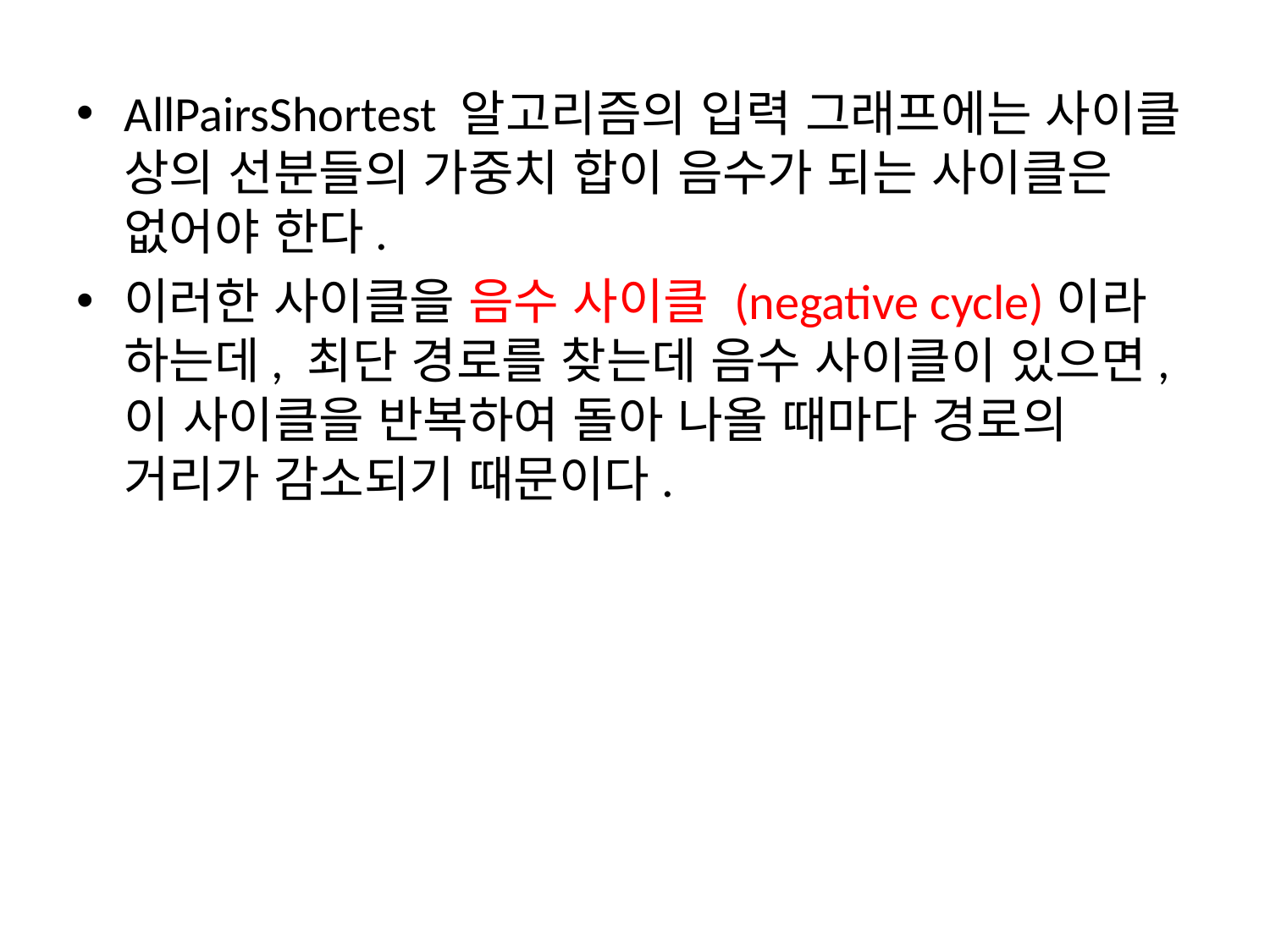

AllPairsShortest 알고리즘의 입력 그래프에는 사이클 상의 선분들의 가중치 합이 음수가 되는 사이클은 없어야 한다.
이러한 사이클을 음수 사이클 (negative cycle)이라 하는데, 최단 경로를 찾는데 음수 사이클이 있으면, 이 사이클을 반복하여 돌아 나올 때마다 경로의 거리가 감소되기 때문이다.